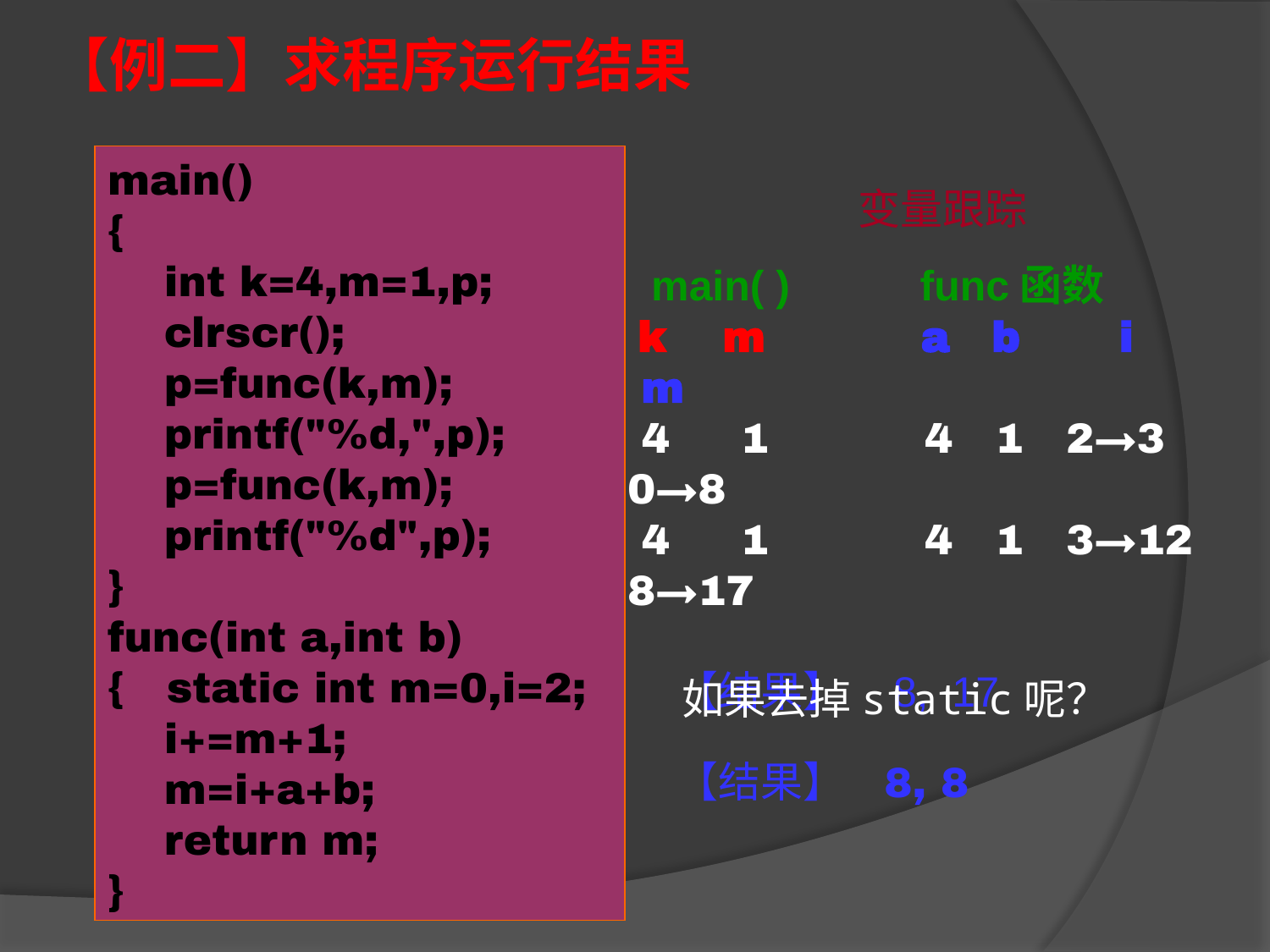

# 【例二】求程序运行结果
main()
{
    int k=4,m=1,p;
    clrscr();
    p=func(k,m);
    printf("%d,",p);
    p=func(k,m);
    printf("%d",p);
}
func(int a,int b)
{   static int m=0,i=2;
    i+=m+1;
    m=i+a+b;
    return m;
}
变量跟踪
  main( )           func函数
 k    m           a   b       i          m
 4     1           4   1   2→3      0→8
 4     1           4   1   3→12   8→17

    【结果】    8,  17

如果去掉static呢？
【结果】   8, 8